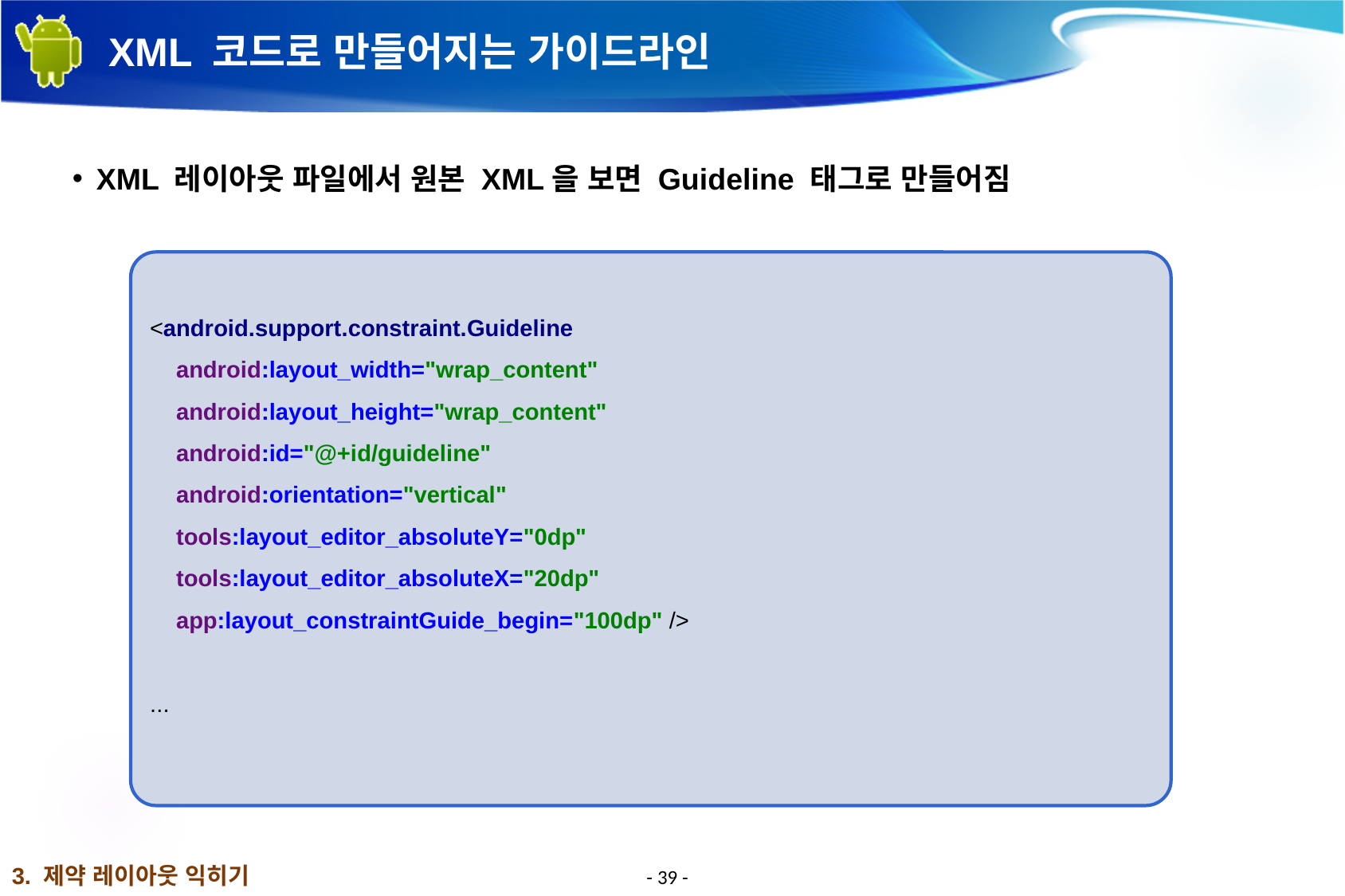

# XML 코드로 만들어지는 가이드라인
XML 레이아웃 파일에서 원본 XML을 보면 Guideline 태그로 만들어짐
<android.support.constraint.Guideline
    android:layout_width="wrap_content"
    android:layout_height="wrap_content"
    android:id="@+id/guideline"
    android:orientation="vertical"
    tools:layout_editor_absoluteY="0dp"
    tools:layout_editor_absoluteX="20dp"
    app:layout_constraintGuide_begin="100dp" />

...

3. 제약 레이아웃 익히기